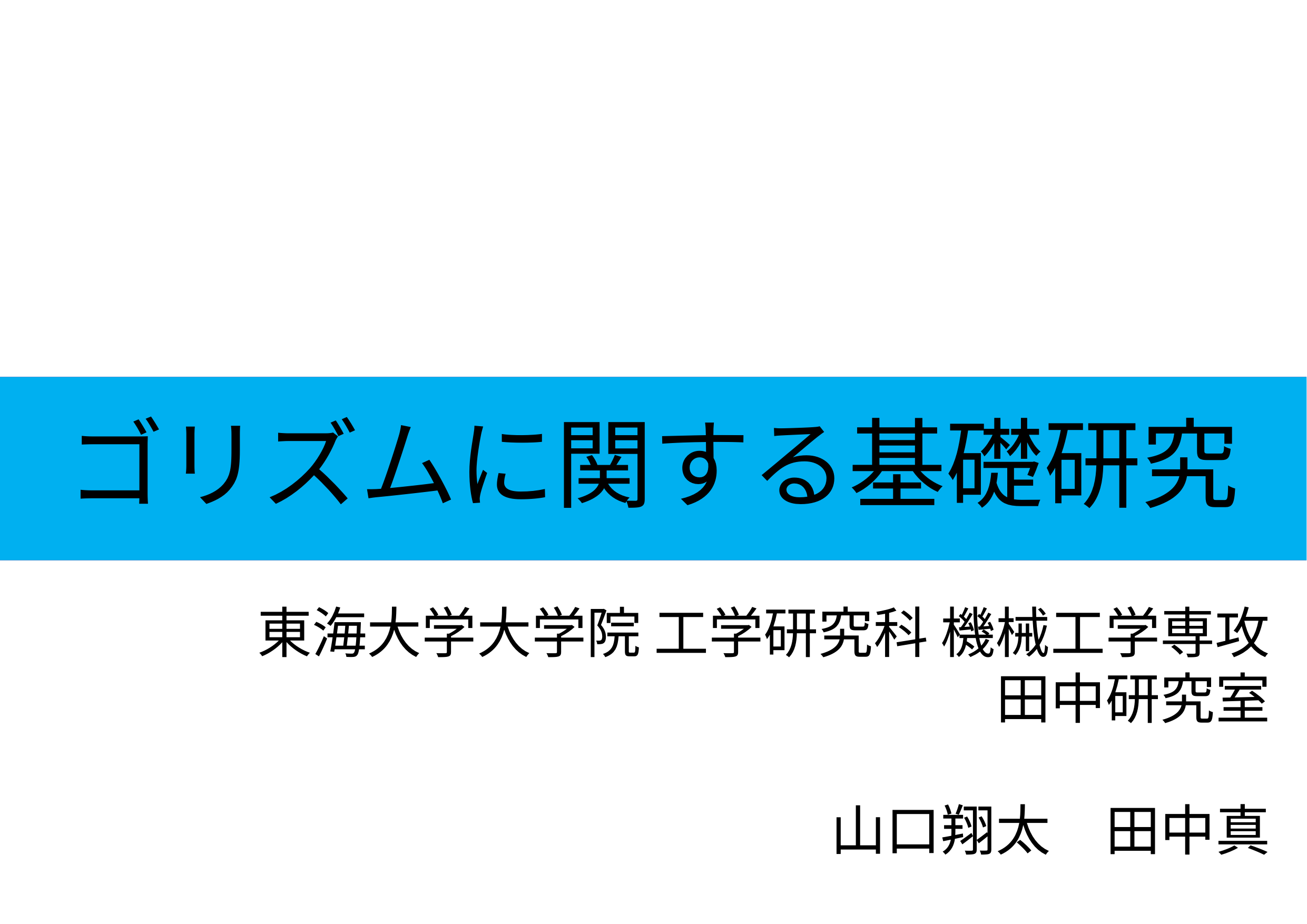

ゴリズムに関する基礎研究
東海大学大学院 工学研究科 機械工学専攻
 田中研究室

山口翔太　田中真